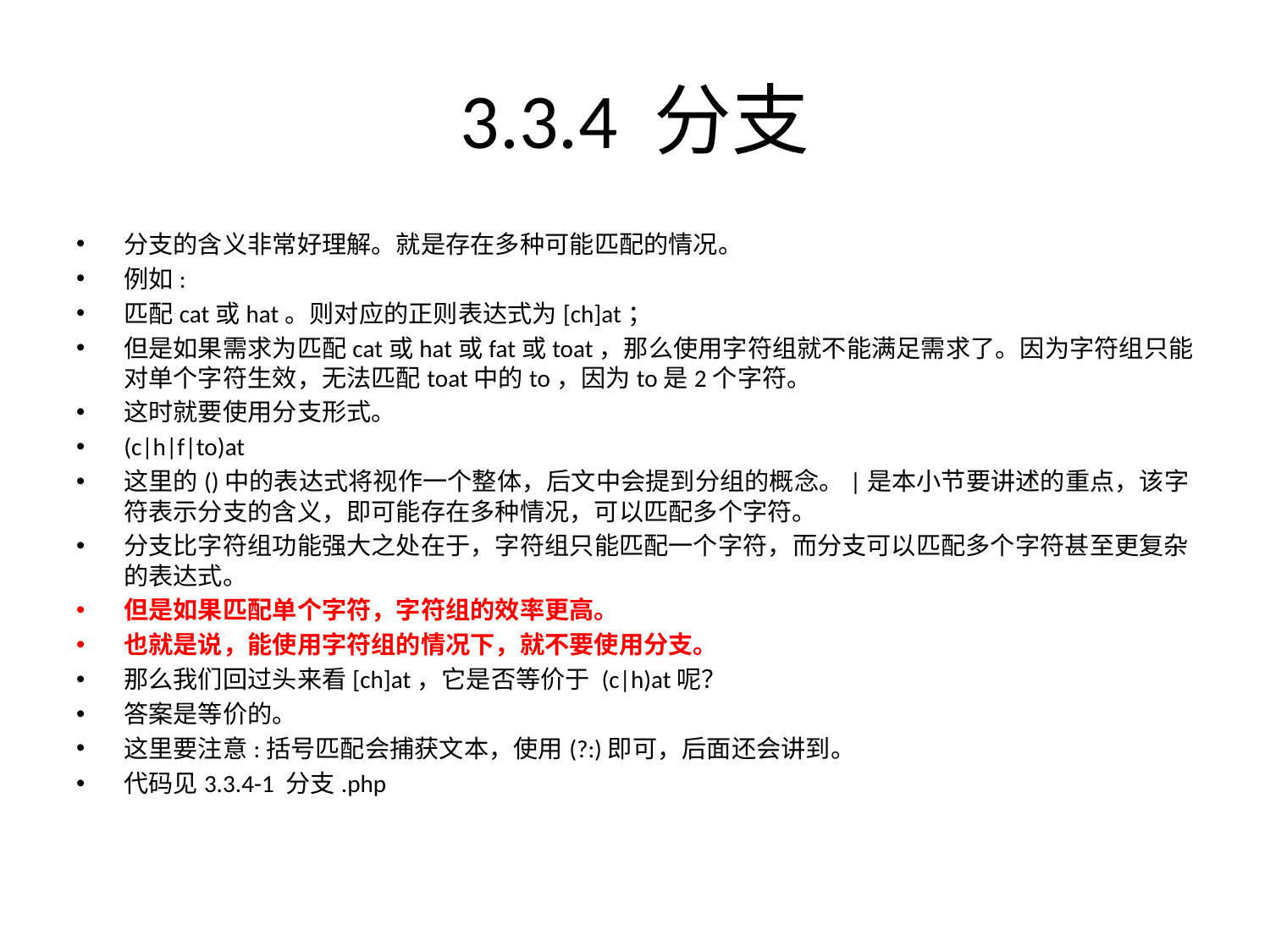

# 3.3.4 分支
分支的含义非常好理解。就是存在多种可能匹配的情况。
例如:
匹配cat或hat。则对应的正则表达式为[ch]at；
但是如果需求为匹配cat或hat或fat或toat，那么使用字符组就不能满足需求了。因为字符组只能对单个字符生效，无法匹配toat中的to，因为to是2个字符。
这时就要使用分支形式。
(c|h|f|to)at
这里的()中的表达式将视作一个整体，后文中会提到分组的概念。|是本小节要讲述的重点，该字符表示分支的含义，即可能存在多种情况，可以匹配多个字符。
分支比字符组功能强大之处在于，字符组只能匹配一个字符，而分支可以匹配多个字符甚至更复杂的表达式。
但是如果匹配单个字符，字符组的效率更高。
也就是说，能使用字符组的情况下，就不要使用分支。
那么我们回过头来看[ch]at，它是否等价于 (c|h)at呢？
答案是等价的。
这里要注意:括号匹配会捕获文本，使用(?:)即可，后面还会讲到。
代码见3.3.4-1 分支.php